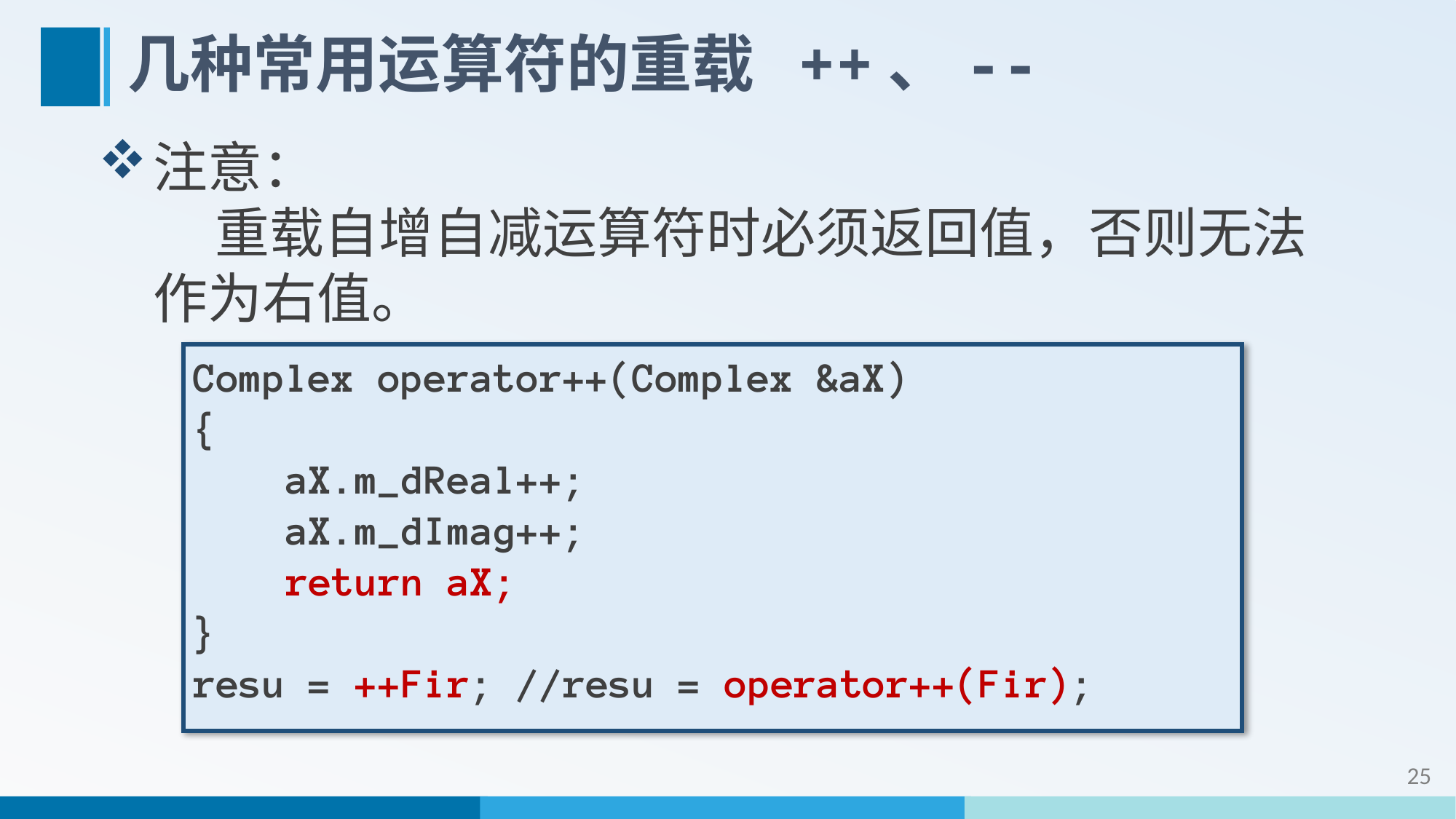

# 几种常用运算符的重载  ++、--
注意：
    重载自增自减运算符时必须返回值，否则无法作为右值。
Complex operator++(Complex &aX)
{
    aX.m_dReal++;
    aX.m_dImag++;
    return aX;
}
resu = ++Fir; //resu = operator++(Fir);